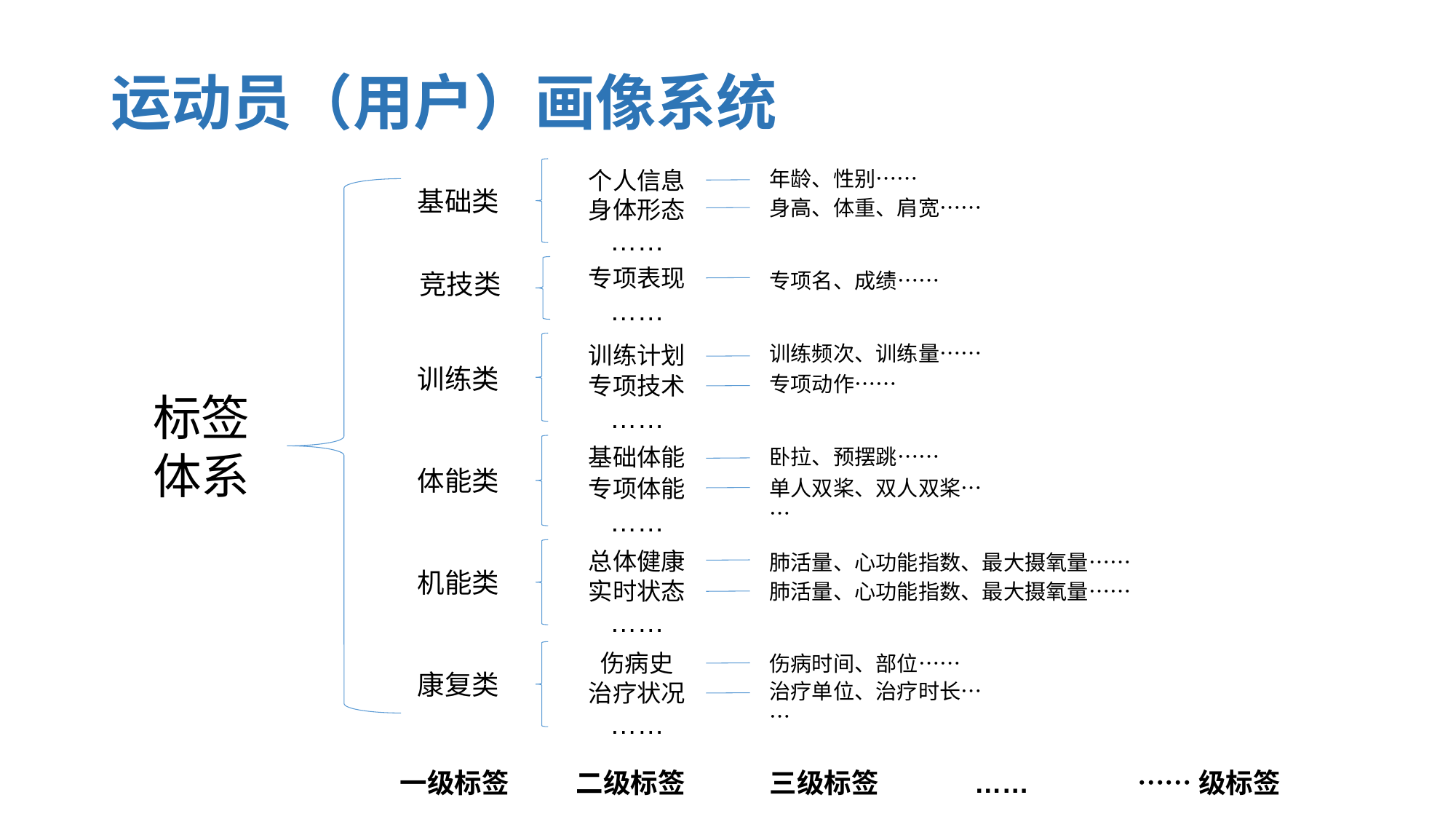

# 运动员（用户）画像系统

个人信息
身体形态
……
基础类

专项表现
……
竞技类

训练计划
专项技术
……
训练类
标签体系

基础体能
专项体能
……
体能类

总体健康
实时状态
……
机能类

伤病史
治疗状况
……
康复类
年龄、性别……
身高、体重、肩宽……
专项名、成绩……
训练频次、训练量……
专项动作……
卧拉、预摆跳……
单人双桨、双人双桨……
肺活量、心功能指数、最大摄氧量……
肺活量、心功能指数、最大摄氧量……
伤病时间、部位……
治疗单位、治疗时长……
一级标签
二级标签
三级标签
……
……级标签